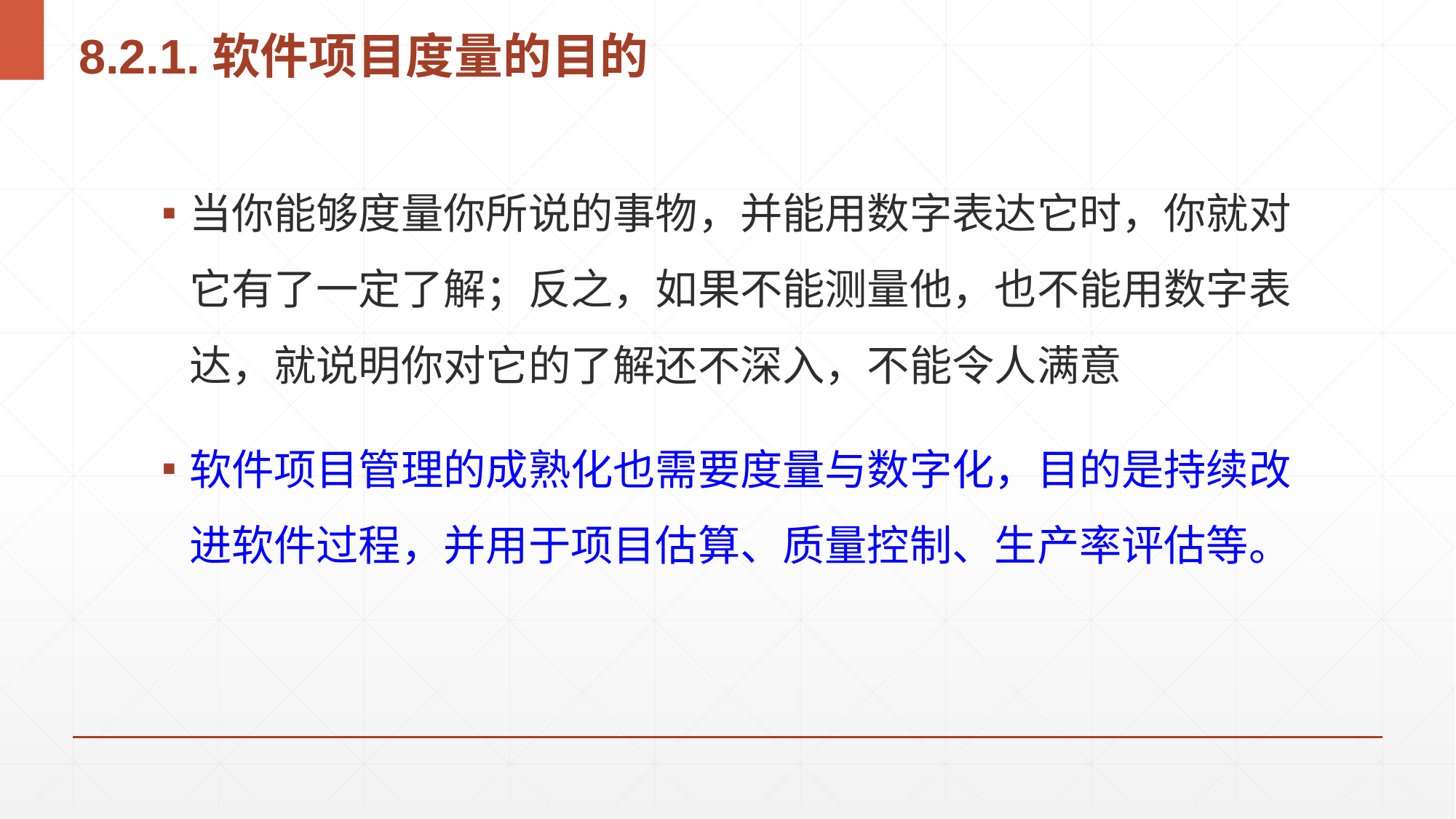

# 8.2.1.软件项目度量的目的
当你能够度量你所说的事物，并能用数字表达它时，你就对它有了一定了解；反之，如果不能测量他，也不能用数字表达，就说明你对它的了解还不深入，不能令人满意
软件项目管理的成熟化也需要度量与数字化，目的是持续改进软件过程，并用于项目估算、质量控制、生产率评估等。